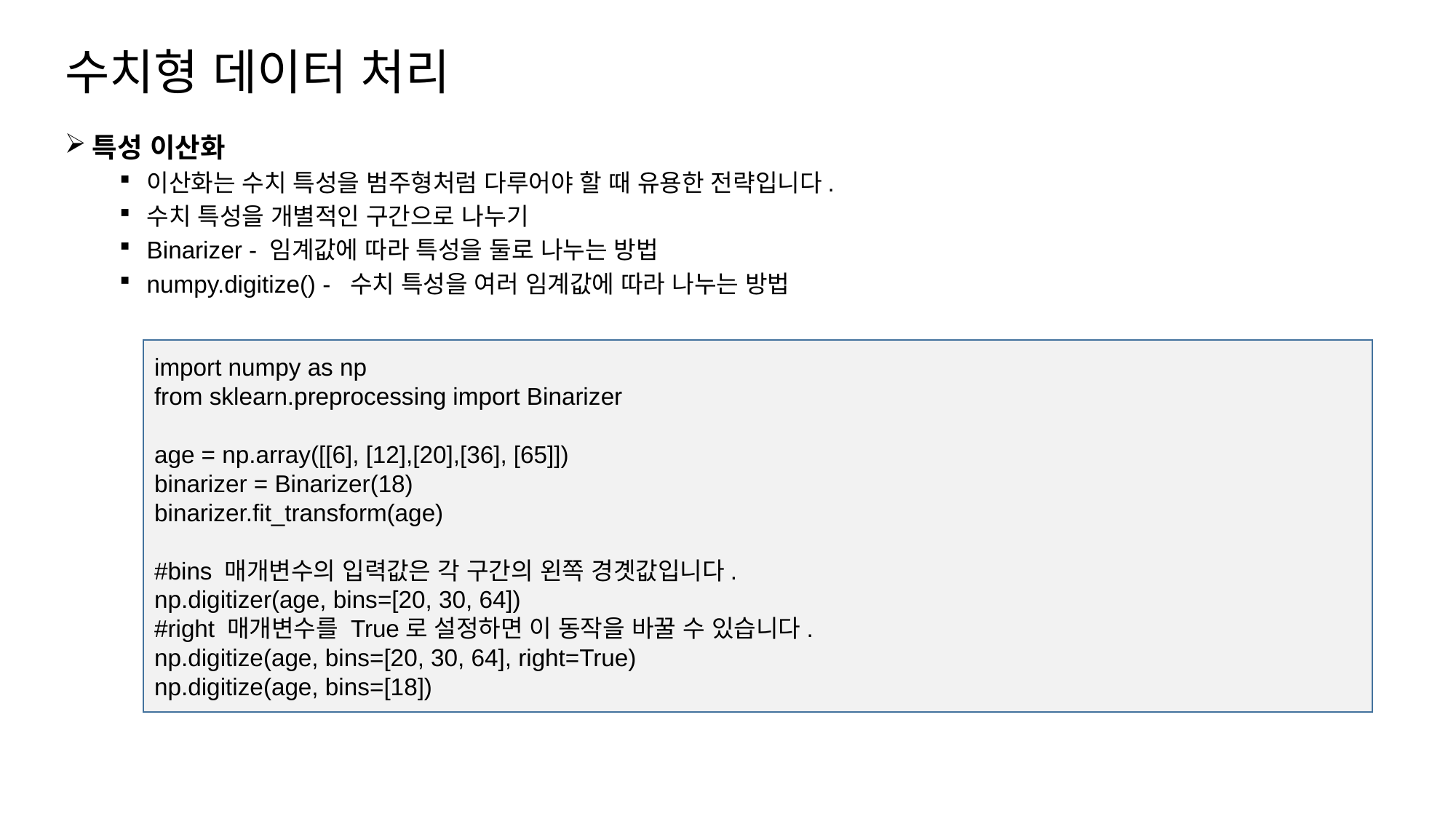

# 수치형 데이터 처리
특성 이산화
이산화는 수치 특성을 범주형처럼 다루어야 할 때 유용한 전략입니다.
수치 특성을 개별적인 구간으로 나누기
Binarizer - 임계값에 따라 특성을 둘로 나누는 방법
numpy.digitize() -  수치 특성을 여러 임계값에 따라 나누는 방법
import numpy as np
from sklearn.preprocessing import Binarizer

age = np.array([[6], [12],[20],[36], [65]])
binarizer = Binarizer(18)
binarizer.fit_transform(age)

#bins 매개변수의 입력값은 각 구간의 왼쪽 경곗값입니다.
np.digitizer(age, bins=[20, 30, 64])
#right 매개변수를 True로 설정하면 이 동작을 바꿀 수 있습니다.
np.digitize(age, bins=[20, 30, 64], right=True)
np.digitize(age, bins=[18])